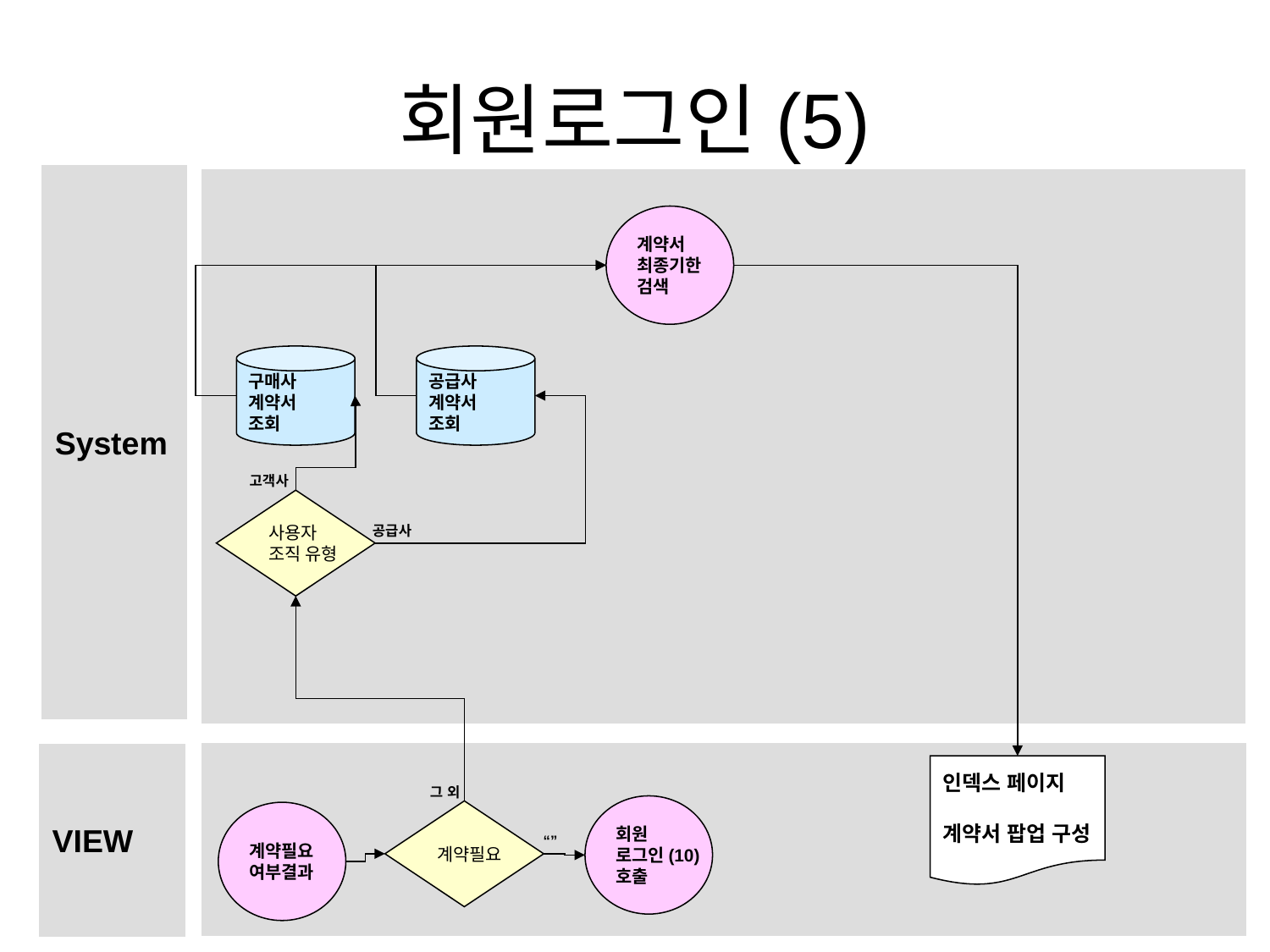

# 회원로그인(5)
System

계약서
최종기한
검색
구매사
계약서
조회
공급사
계약서
조회
고객사
사용자
조직 유형
공급사

VIEW
인덱스 페이지

계약서 팝업 구성
그 외
회원
로그인(10)
호출
계약필요
계약필요
여부결과
“”